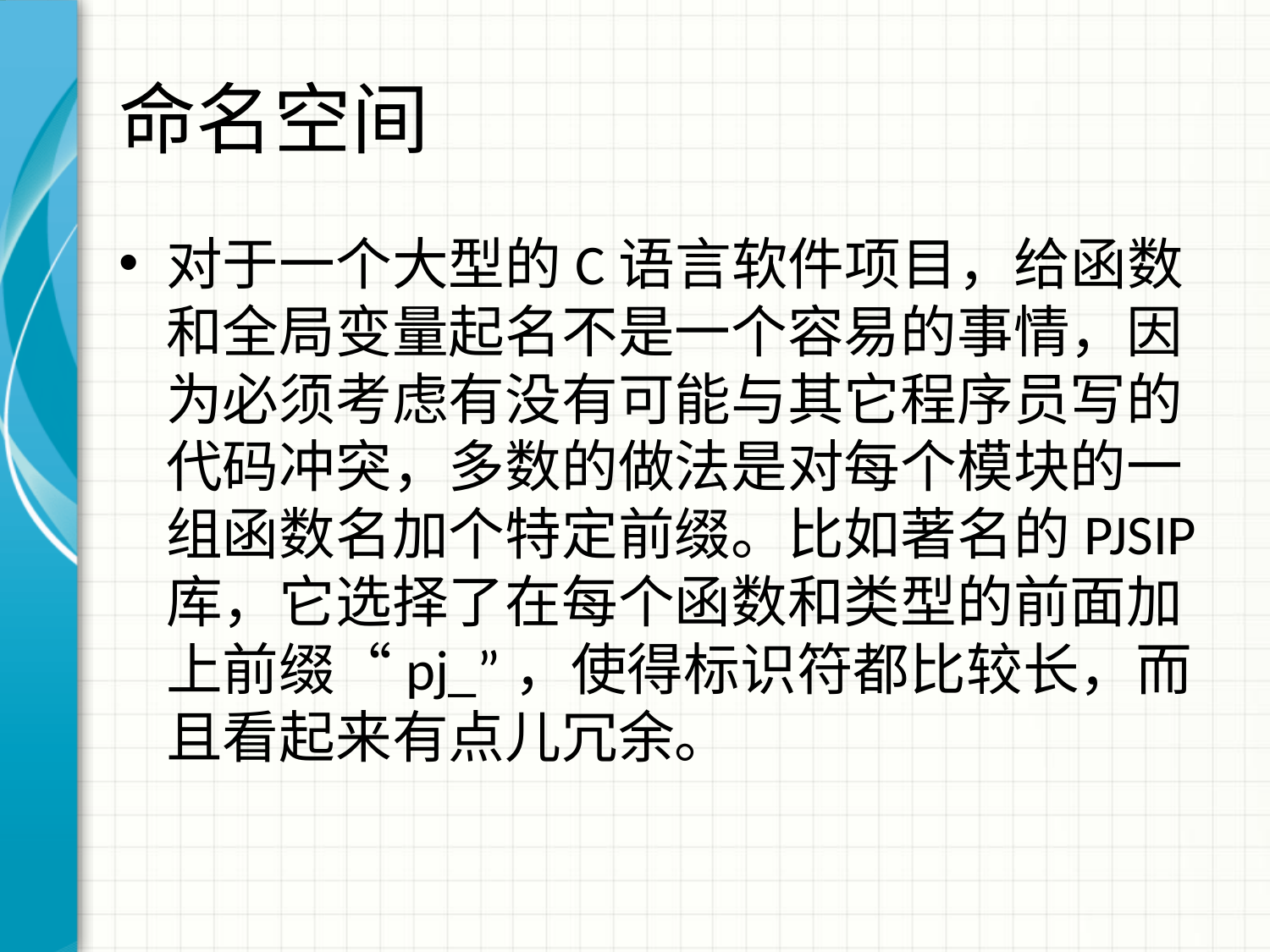

# 命名空间
对于一个大型的C语言软件项目，给函数和全局变量起名不是一个容易的事情，因为必须考虑有没有可能与其它程序员写的代码冲突，多数的做法是对每个模块的一组函数名加个特定前缀。比如著名的PJSIP库，它选择了在每个函数和类型的前面加上前缀“pj_”，使得标识符都比较长，而且看起来有点儿冗余。